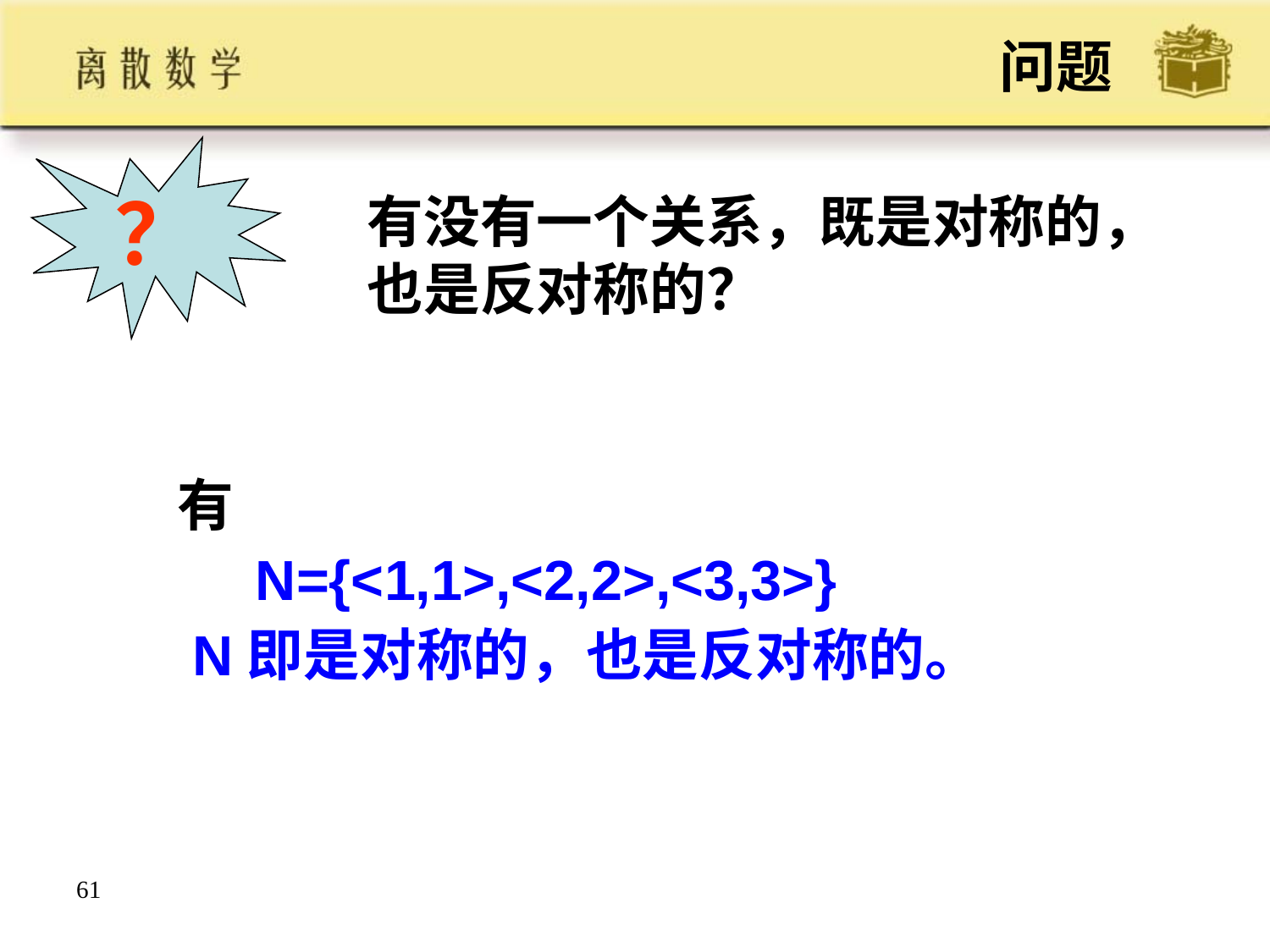

# 问题
？
有没有一个关系，既是对称的，也是反对称的？

有
     N={<1,1>,<2,2>,<3,3>}
 N即是对称的，也是反对称的。
61